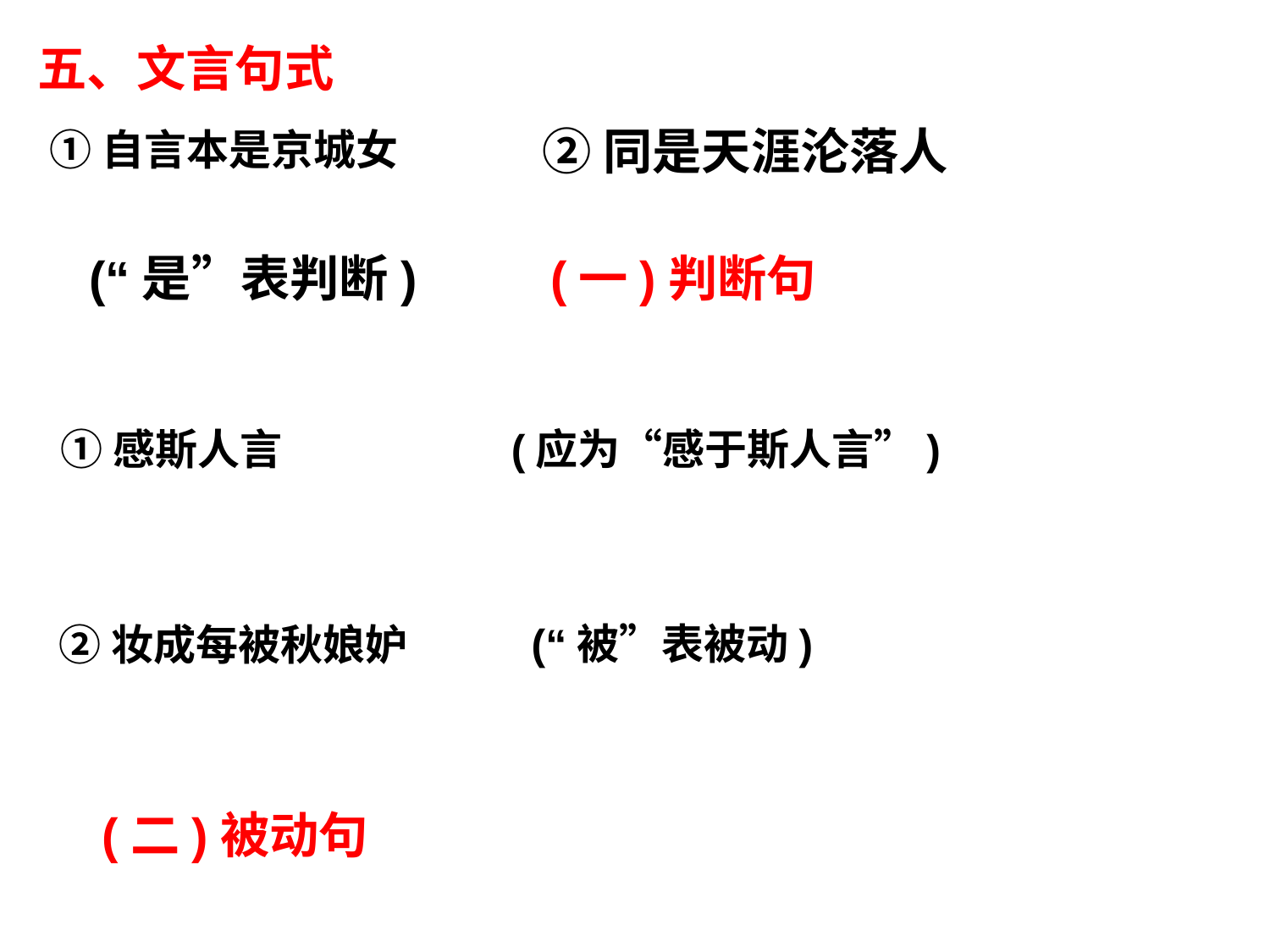

五、文言句式
②同是天涯沦落人
①自言本是京城女
(“是”表判断)
(一)判断句
①感斯人言
(应为“感于斯人言”)
(“被”表被动)
②妆成每被秋娘妒
(二)被动句